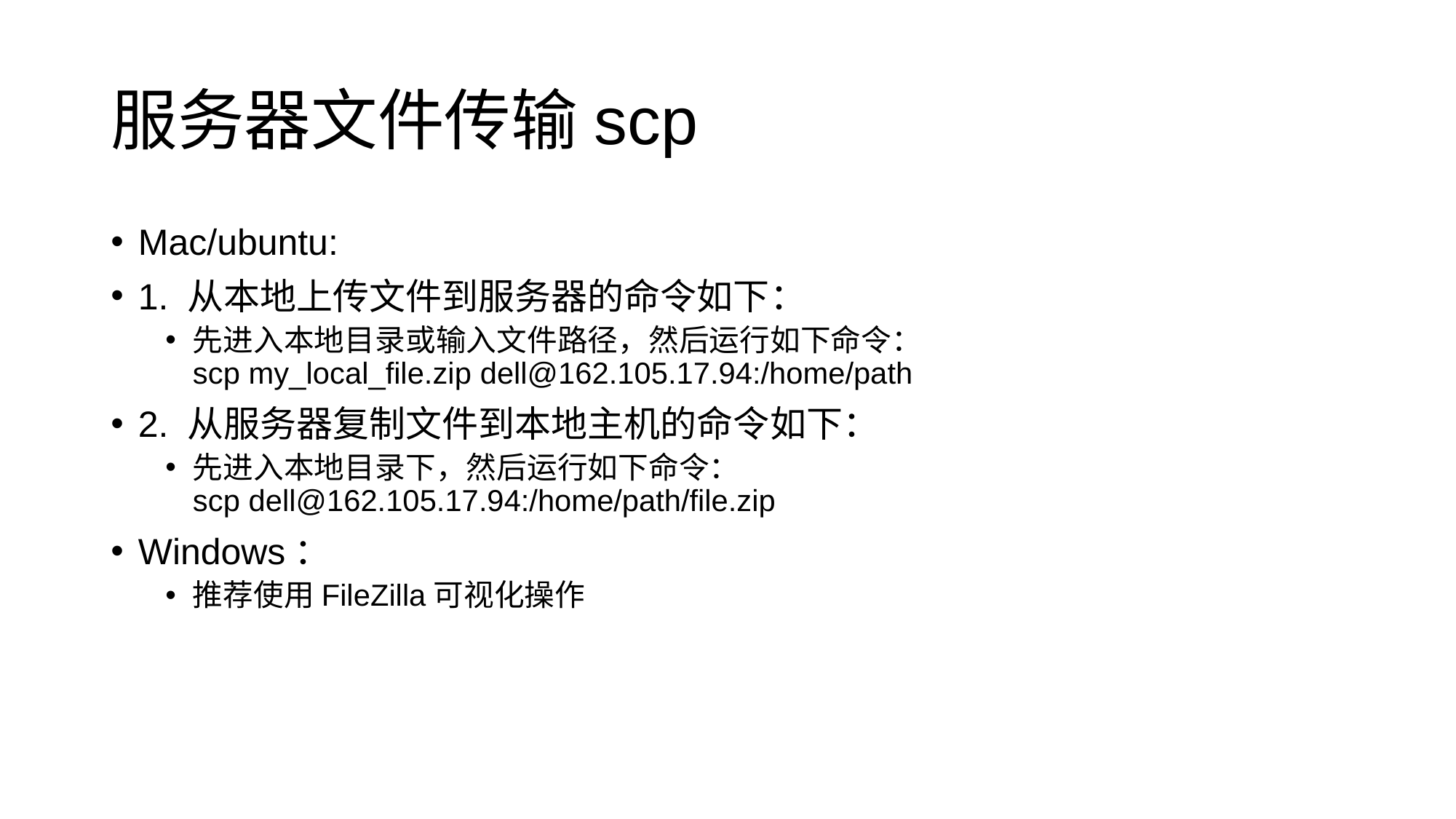

# 服务器文件传输scp
Mac/ubuntu:
1. 从本地上传文件到服务器的命令如下：
先进入本地目录或输入文件路径，然后运行如下命令：
scp my_local_file.zip dell@162.105.17.94:/home/path
2. 从服务器复制文件到本地主机的命令如下：
先进入本地目录下，然后运行如下命令：
scp dell@162.105.17.94:/home/path/file.zip
Windows：
推荐使用FileZilla可视化操作